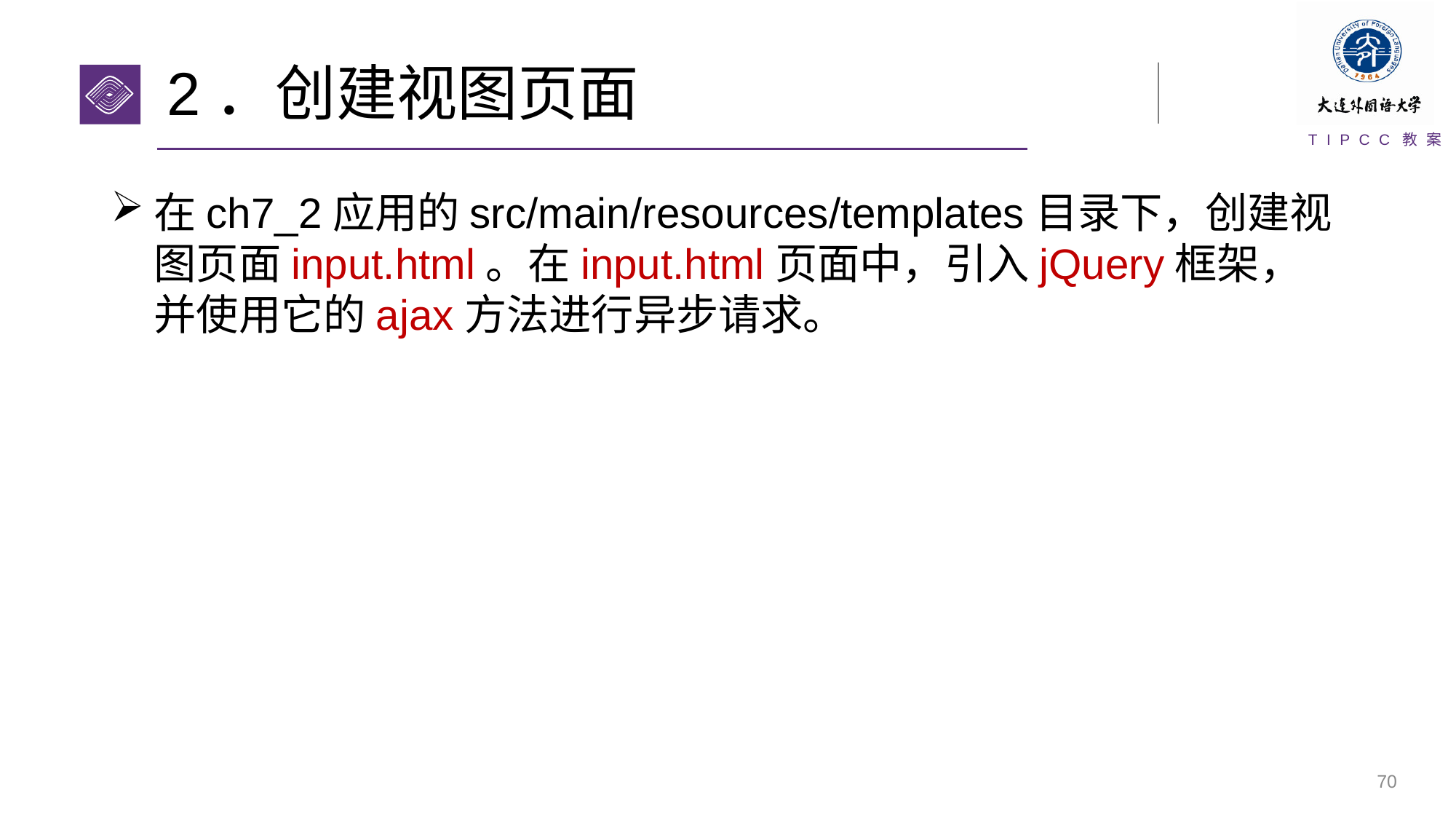

# 2．创建视图页面
在ch7_2应用的src/main/resources/templates目录下，创建视图页面input.html。在input.html页面中，引入jQuery框架，并使用它的ajax方法进行异步请求。
70